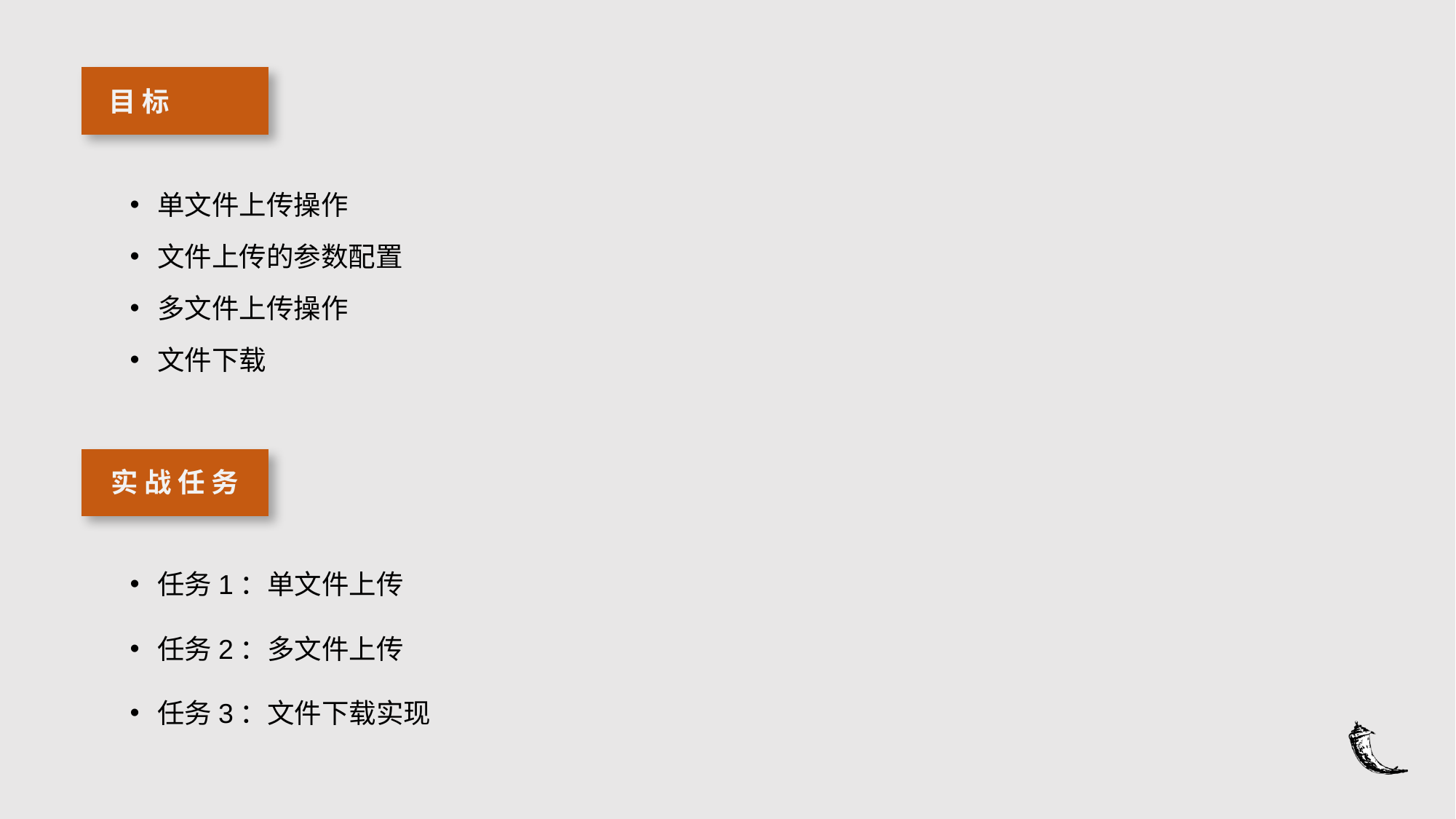

目 标
单文件上传操作
文件上传的参数配置
多文件上传操作
文件下载

实 战 任 务
任务1：单文件上传
任务2：多文件上传
任务3：文件下载实现